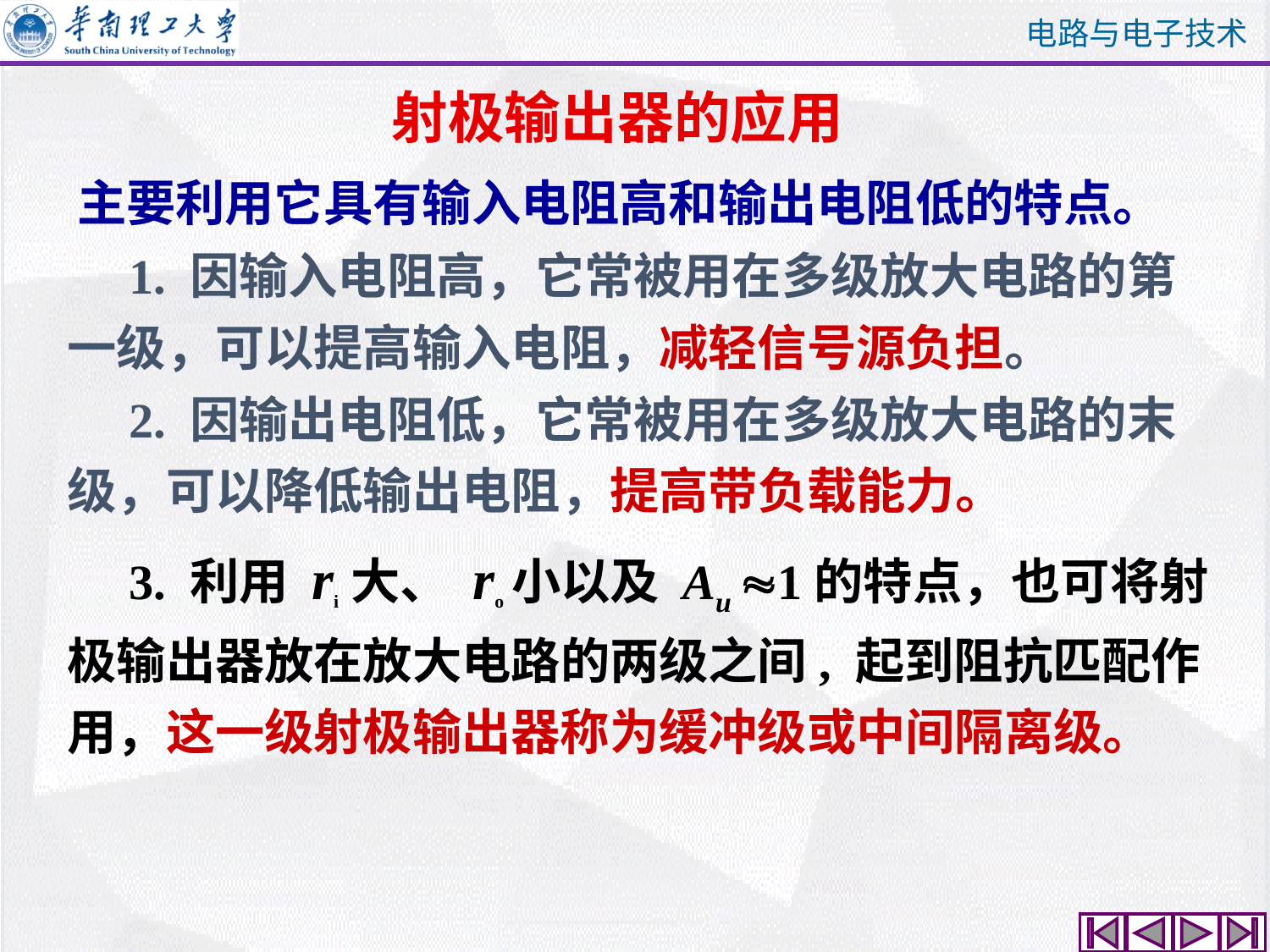

射极输出器的应用
主要利用它具有输入电阻高和输出电阻低的特点。
     1. 因输入电阻高，它常被用在多级放大电路的第一级，可以提高输入电阻，减轻信号源负担。
     2. 因输出电阻低，它常被用在多级放大电路的末级，可以降低输出电阻，提高带负载能力。
     3. 利用 ri 大、 ro小以及 Au ≈1的特点，也可将射极输出器放在放大电路的两级之间, 起到阻抗匹配作用，这一级射极输出器称为缓冲级或中间隔离级。